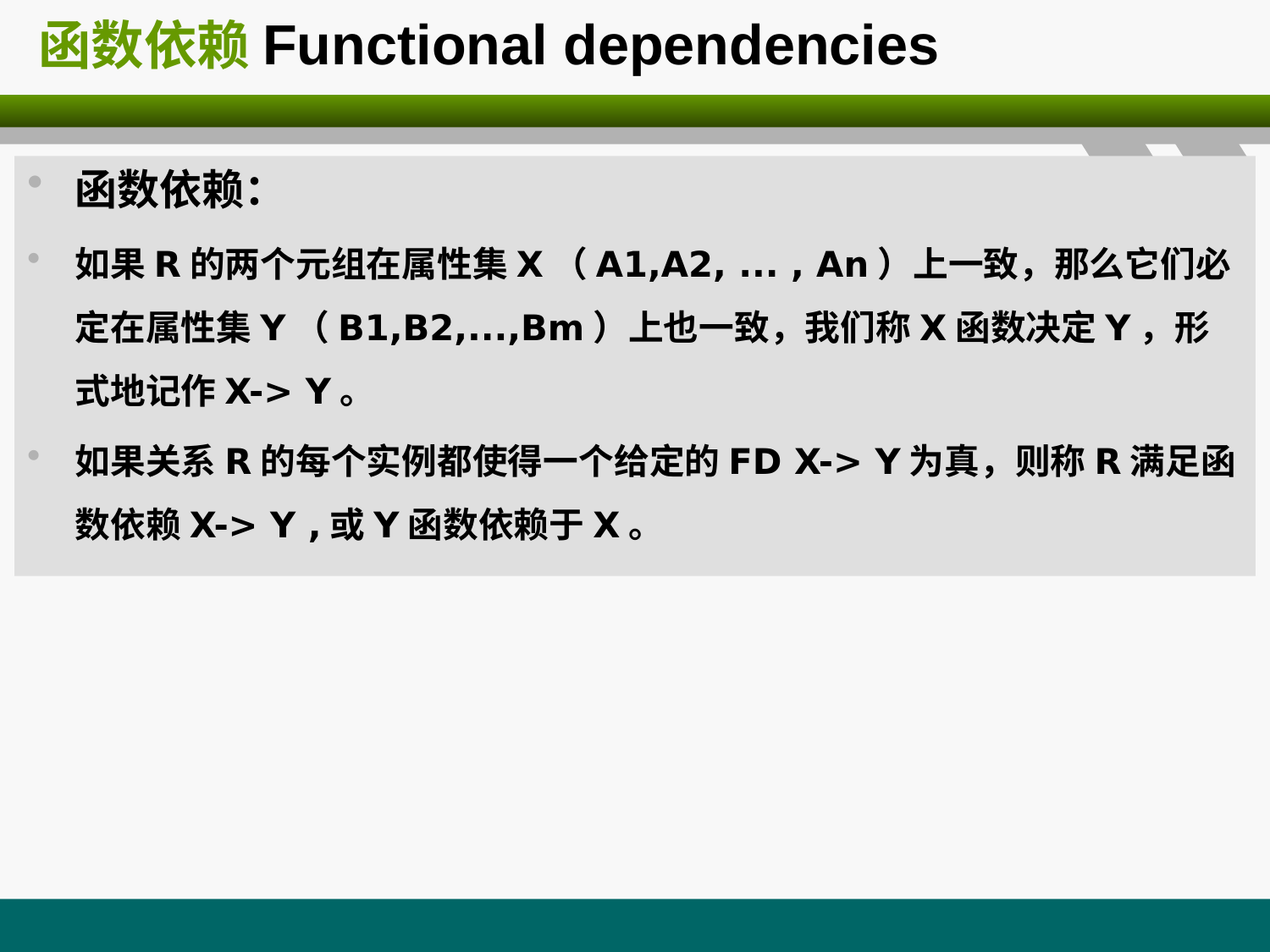

# 函数依赖Functional dependencies
函数依赖：
如果R的两个元组在属性集X（A1,A2, ... , An）上一致，那么它们必定在属性集Y（B1,B2,...,Bm）上也一致，我们称X函数决定Y，形式地记作X-> Y。
如果关系R的每个实例都使得一个给定的FD X-> Y为真，则称R满足函数依赖X-> Y ,或Y函数依赖于X。